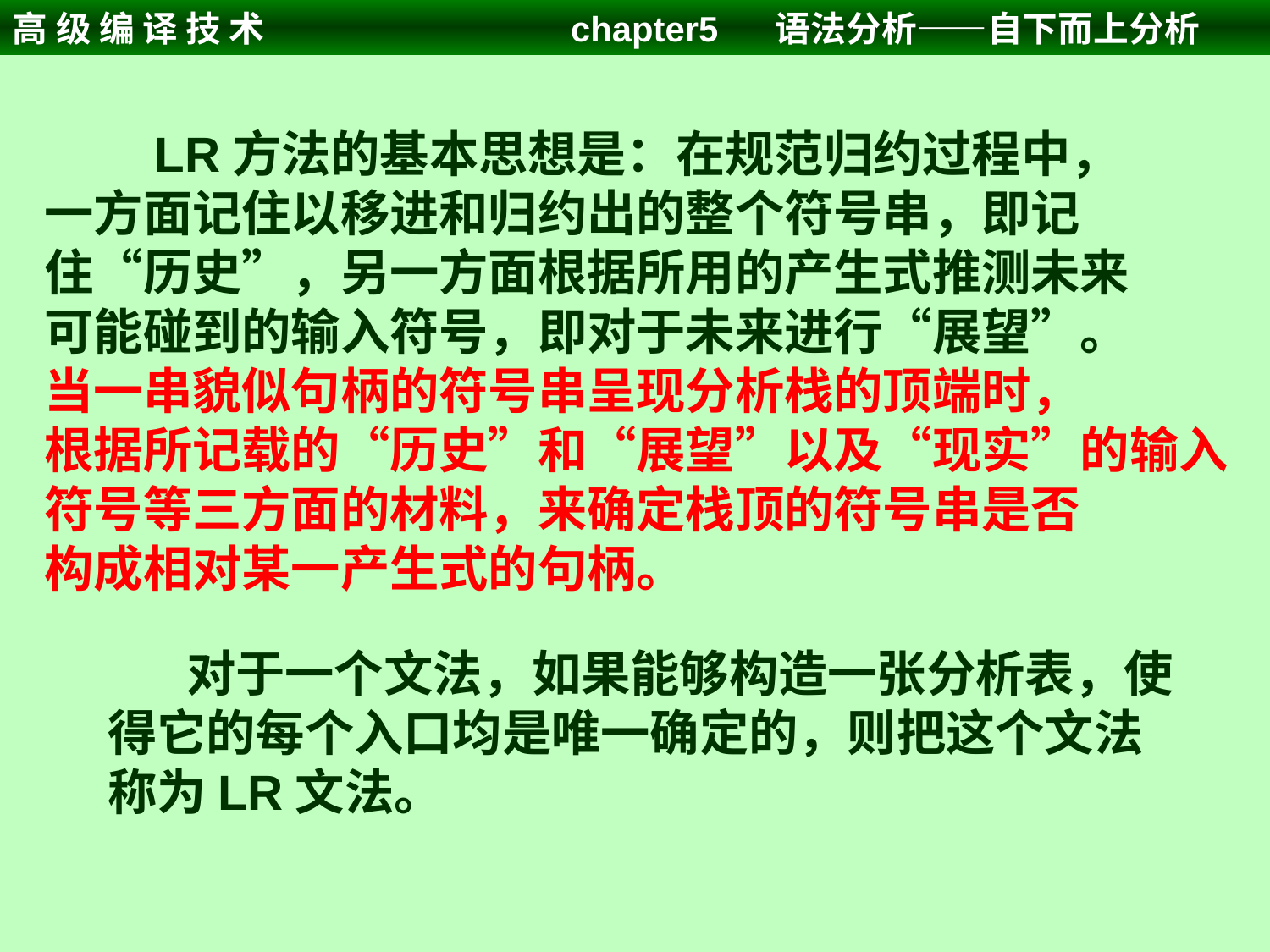

LR方法的基本思想是：在规范归约过程中，
一方面记住以移进和归约出的整个符号串，即记
住“历史”，另一方面根据所用的产生式推测未来
可能碰到的输入符号，即对于未来进行“展望”。
当一串貌似句柄的符号串呈现分析栈的顶端时，
根据所记载的“历史”和“展望”以及“现实”的输入
符号等三方面的材料，来确定栈顶的符号串是否
构成相对某一产生式的句柄。
      对于一个文法，如果能够构造一张分析表，使得它的每个入口均是唯一确定的，则把这个文法称为LR文法。